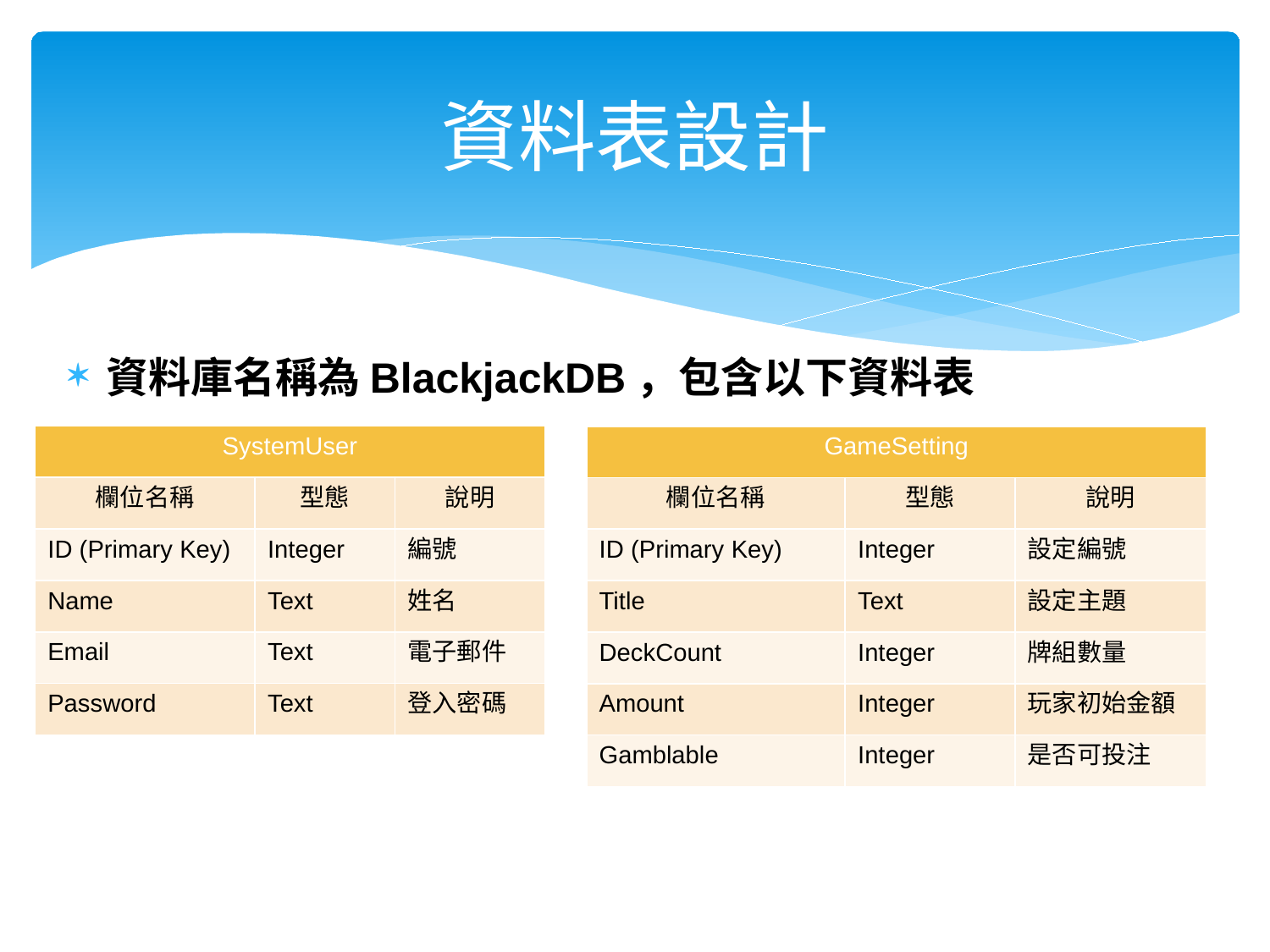

# 資料表設計
資料庫名稱為BlackjackDB，包含以下資料表
| SystemUser |  |  |
| --- | --- | --- |
| 欄位名稱 | 型態 | 說明 |
| ID (Primary Key) | Integer | 編號 |
| Name | Text | 姓名 |
| Email | Text | 電子郵件 |
| Password | Text | 登入密碼 |
| GameSetting |  |  |
| --- | --- | --- |
| 欄位名稱 | 型態 | 說明 |
| ID (Primary Key) | Integer | 設定編號 |
| Title | Text | 設定主題 |
| DeckCount | Integer | 牌組數量 |
| Amount | Integer | 玩家初始金額 |
| Gamblable | Integer | 是否可投注 |